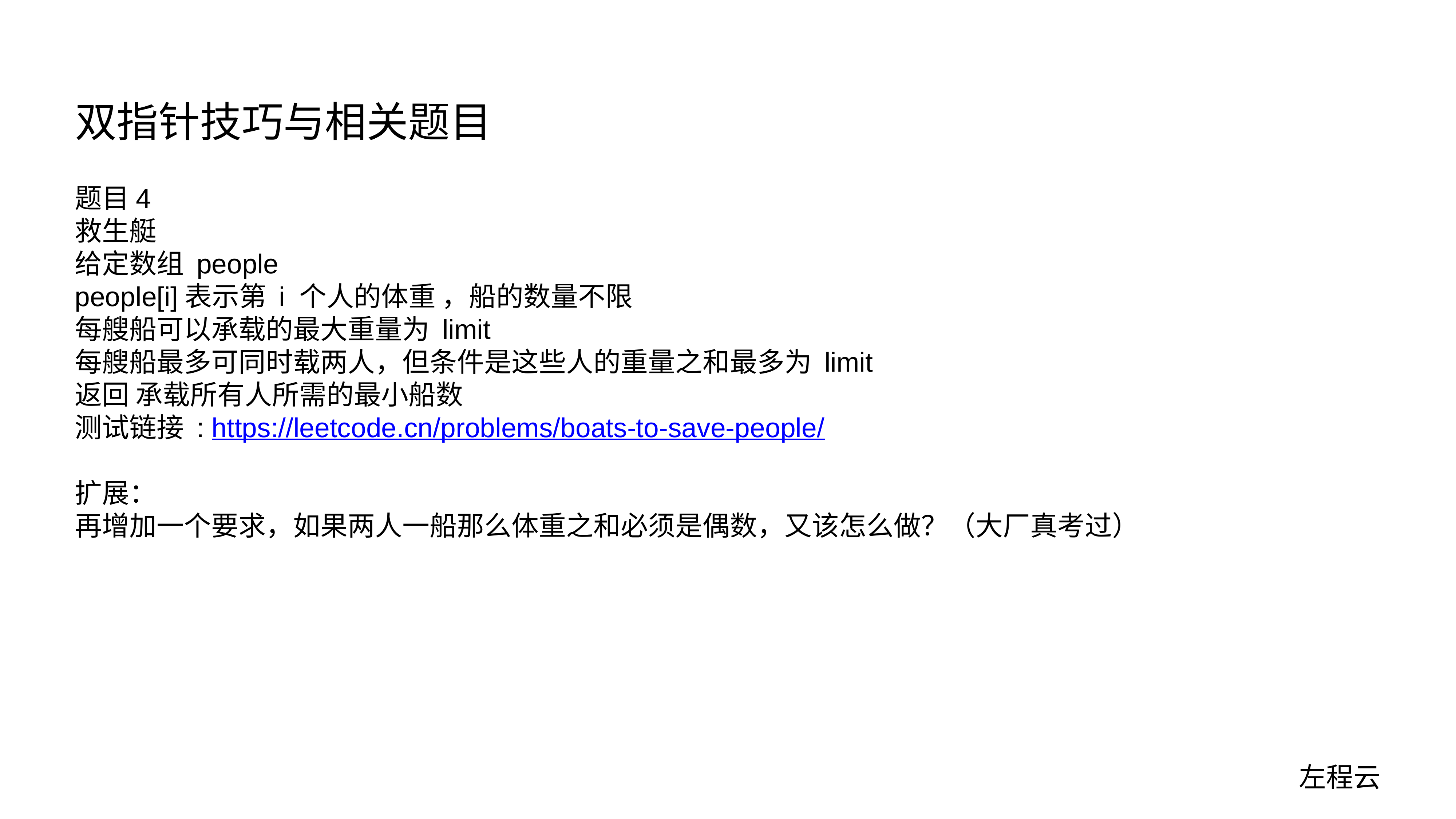

# 双指针技巧与相关题目
题目4
救生艇
给定数组 people
people[i]表示第 i 个人的体重 ，船的数量不限
每艘船可以承载的最大重量为 limit
每艘船最多可同时载两人，但条件是这些人的重量之和最多为 limit
返回 承载所有人所需的最小船数
测试链接 : https://leetcode.cn/problems/boats-to-save-people/

扩展：
再增加一个要求，如果两人一船那么体重之和必须是偶数，又该怎么做？（大厂真考过）
左程云